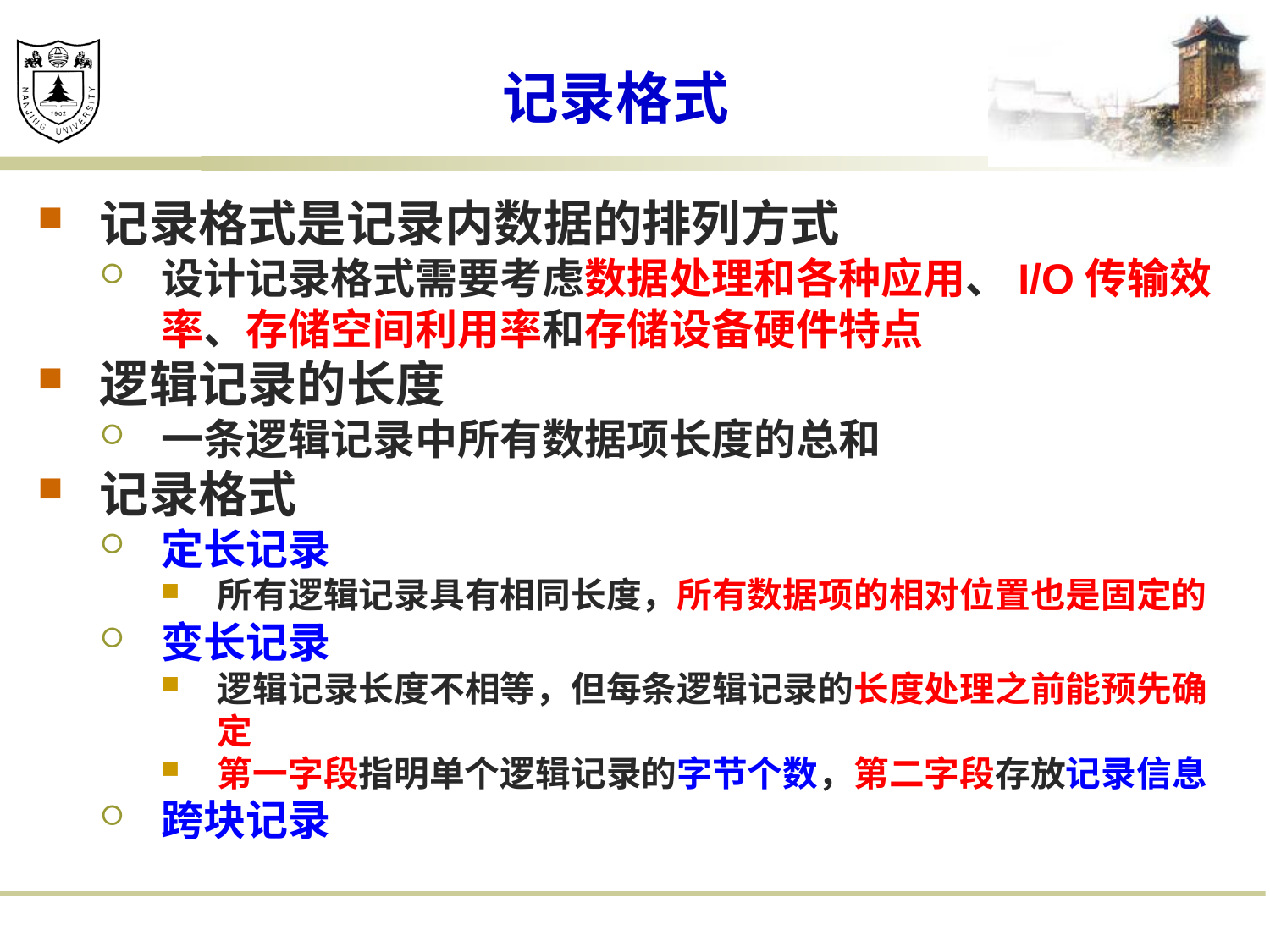

# 记录格式
记录格式是记录内数据的排列方式
设计记录格式需要考虑数据处理和各种应用、I/O传输效率、存储空间利用率和存储设备硬件特点
逻辑记录的长度
一条逻辑记录中所有数据项长度的总和
记录格式
定长记录
所有逻辑记录具有相同长度，所有数据项的相对位置也是固定的
变长记录
逻辑记录长度不相等，但每条逻辑记录的长度处理之前能预先确定
第一字段指明单个逻辑记录的字节个数，第二字段存放记录信息
跨块记录

36